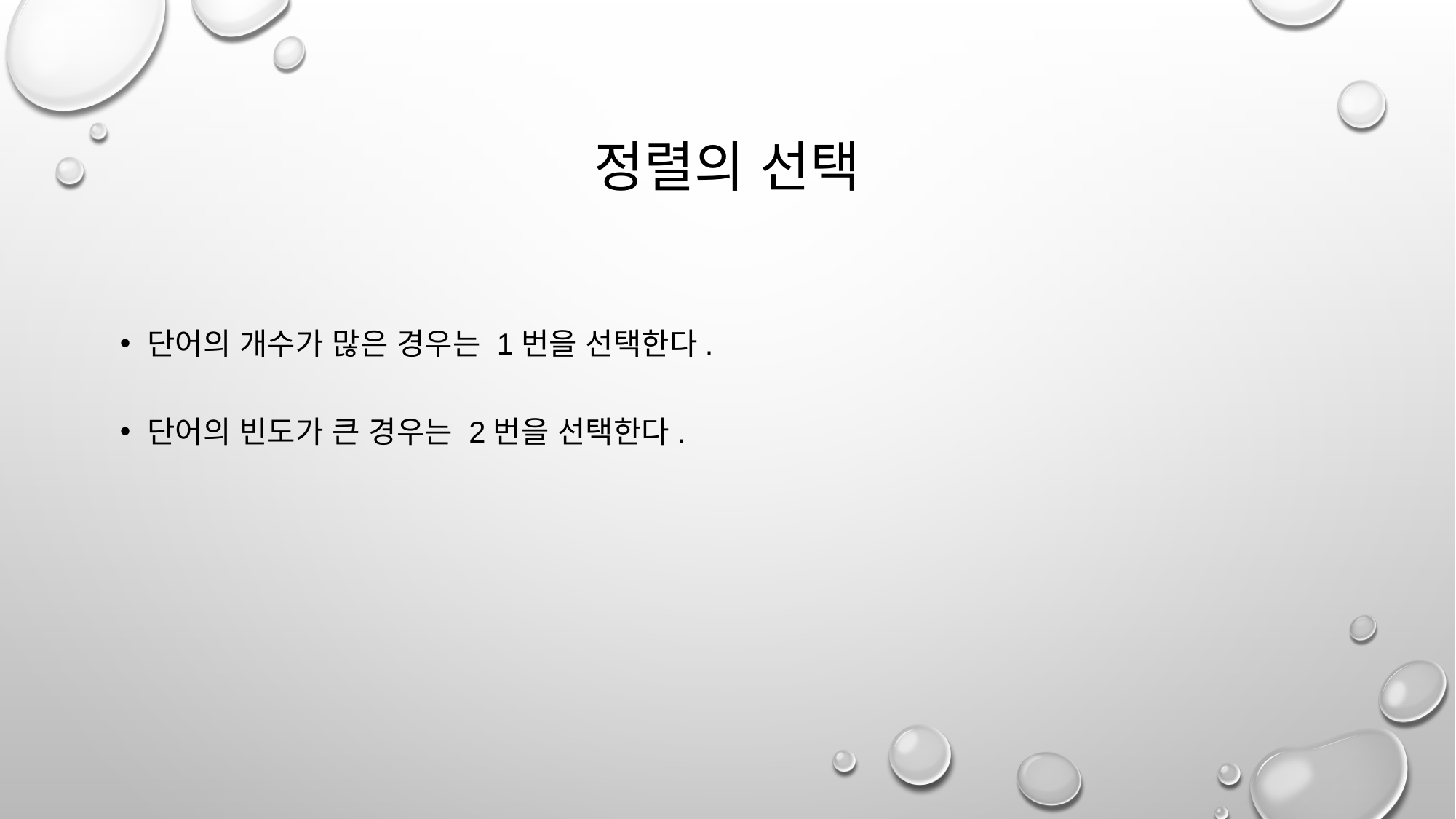

# 정렬의 선택
단어의 개수가 많은 경우는 1번을 선택한다.
단어의 빈도가 큰 경우는 2번을 선택한다.